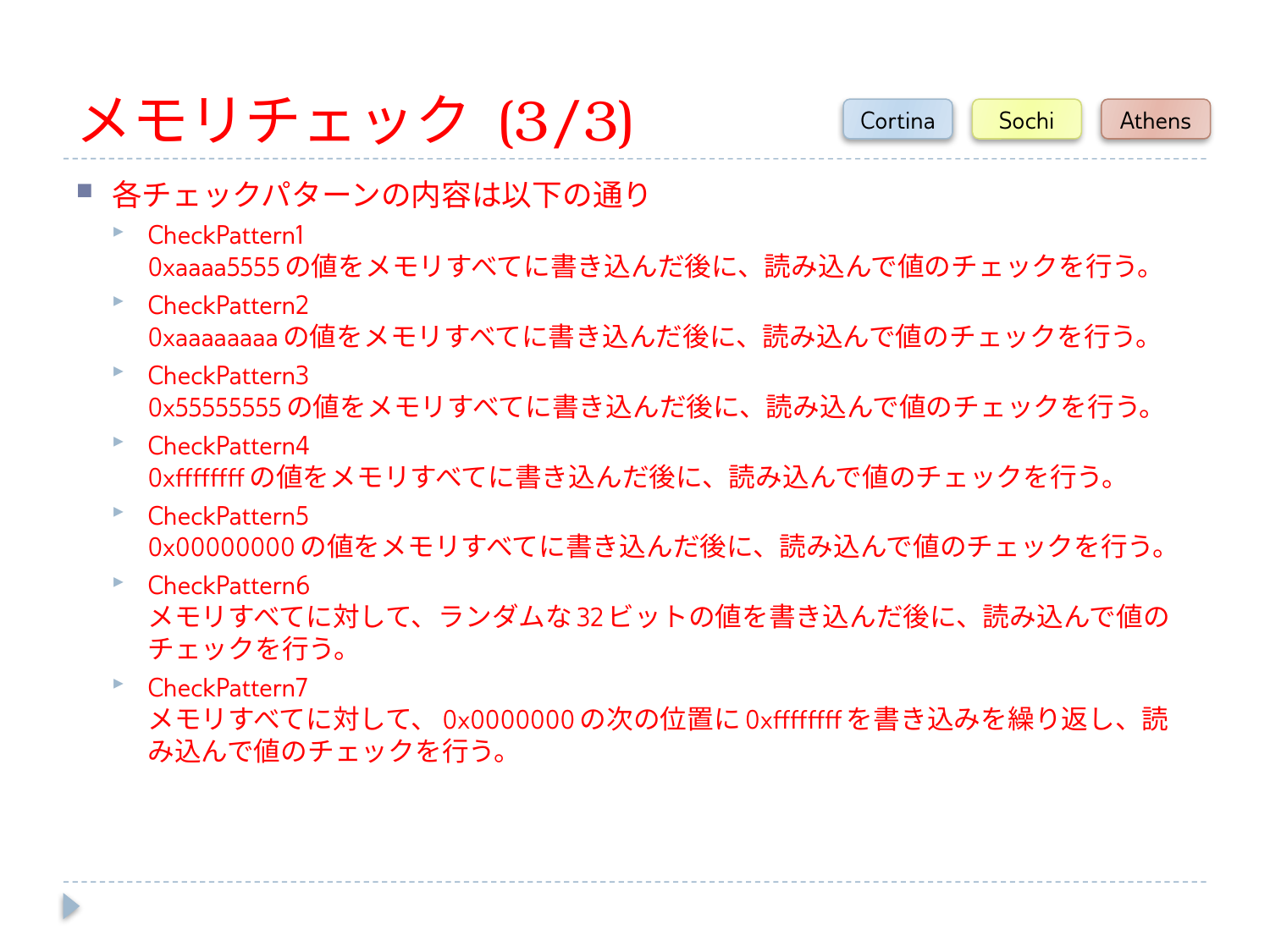

# メモリチェック (3/3)
Cortina
Sochi
Athens
各チェックパターンの内容は以下の通り
CheckPattern1
0xaaaa5555の値をメモリすべてに書き込んだ後に、読み込んで値のチェックを行う。
CheckPattern2
0xaaaaaaaaの値をメモリすべてに書き込んだ後に、読み込んで値のチェックを行う。
CheckPattern3
0x55555555の値をメモリすべてに書き込んだ後に、読み込んで値のチェックを行う。
CheckPattern4
0xffffffffの値をメモリすべてに書き込んだ後に、読み込んで値のチェックを行う。
CheckPattern5
0x00000000の値をメモリすべてに書き込んだ後に、読み込んで値のチェックを行う。
CheckPattern6
メモリすべてに対して、ランダムな32ビットの値を書き込んだ後に、読み込んで値のチェックを行う。
CheckPattern7
メモリすべてに対して、0x0000000の次の位置に0xffffffffを書き込みを繰り返し、読み込んで値のチェックを行う。